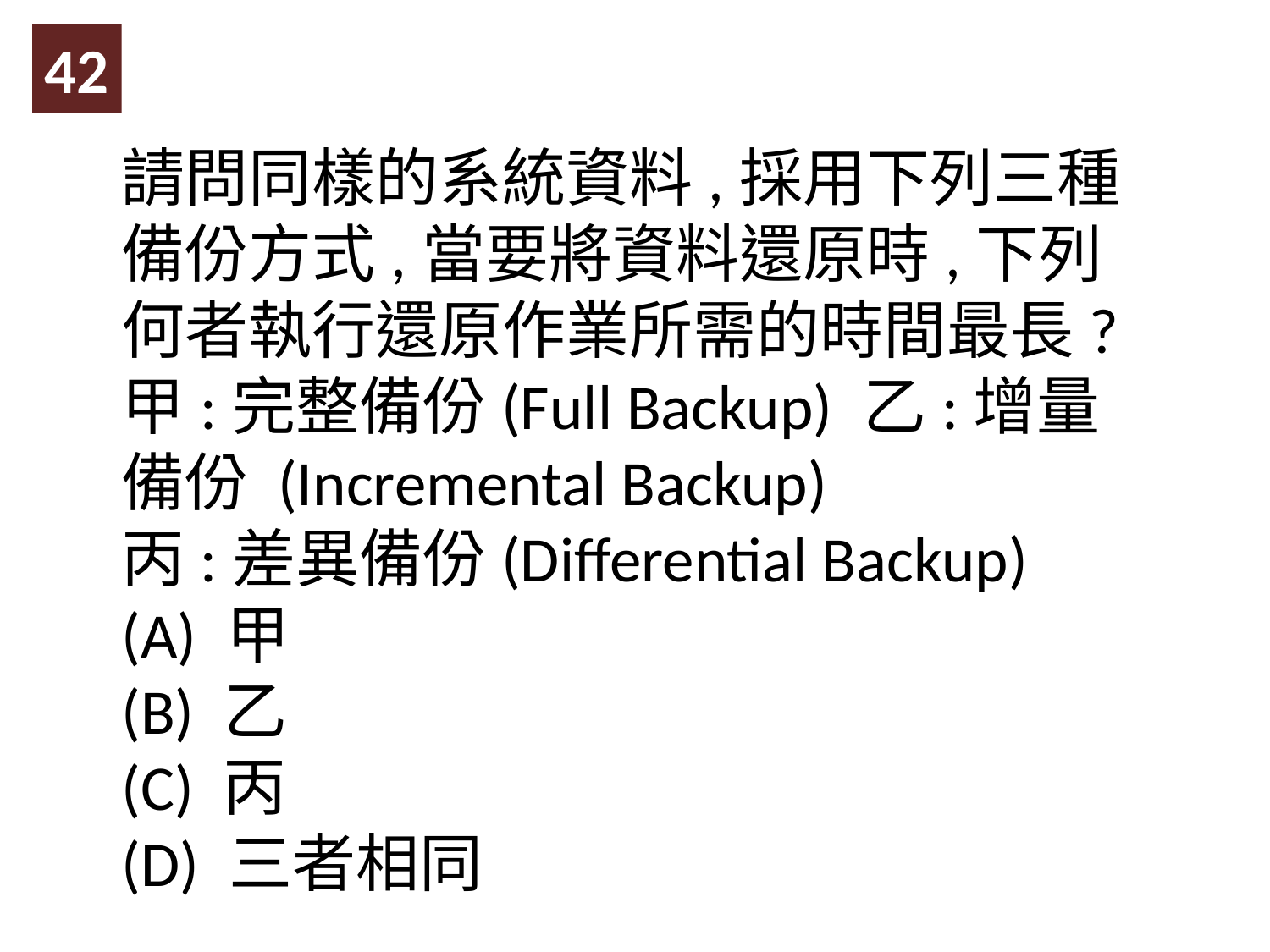

42
請問同樣的系統資料,採用下列三種備份方式,當要將資料還原時,下列何者執行還原作業所需的時間最長?
甲:完整備份(Full Backup) 乙:增量備份 (Incremental Backup)
丙:差異備份(Differential Backup)
(A) 甲
(B) 乙
(C) 丙
(D) 三者相同